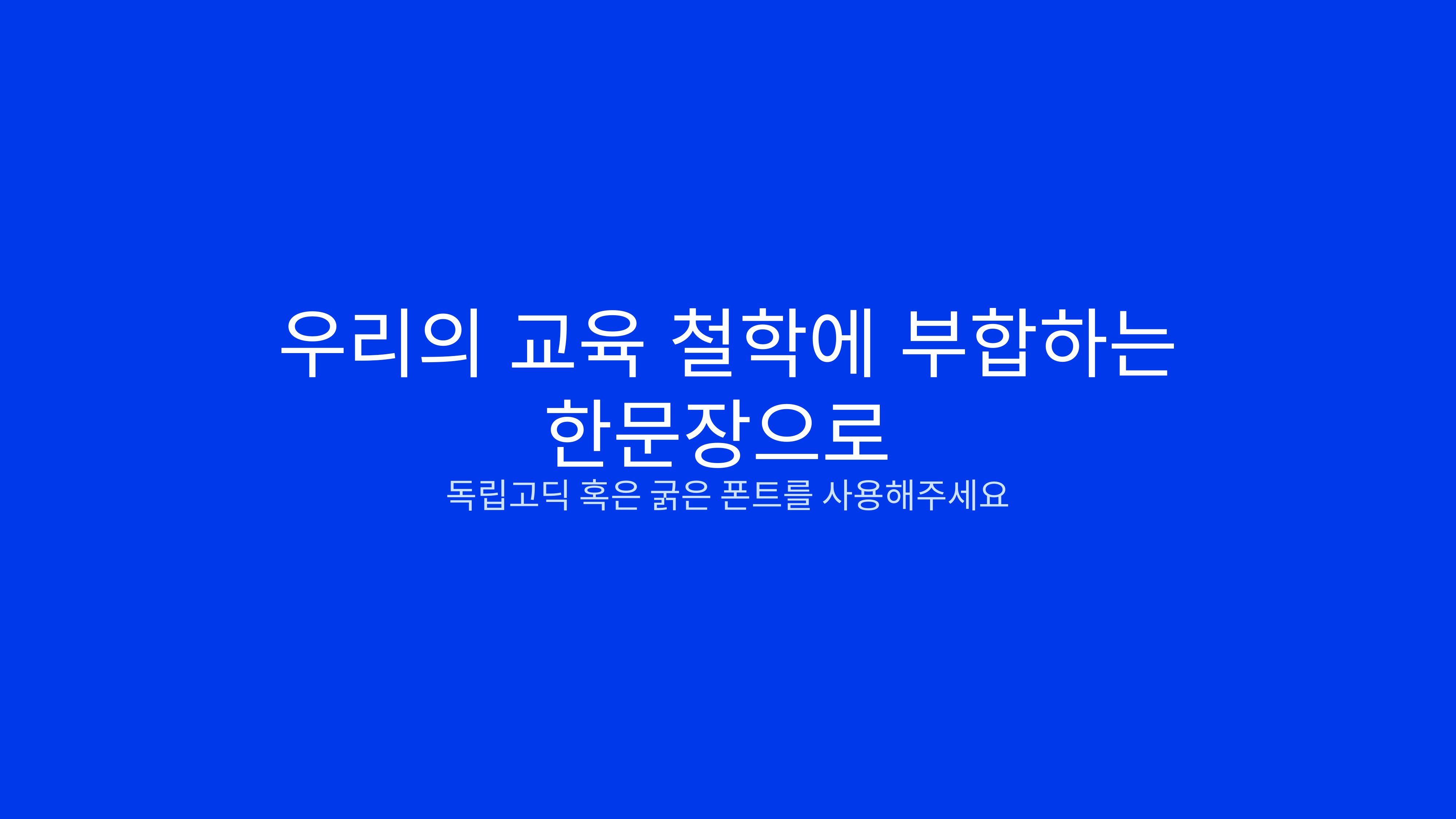

우리의 교육 철학에 부합하는 한문장으로
독립고딕 혹은 굵은 폰트를 사용해주세요